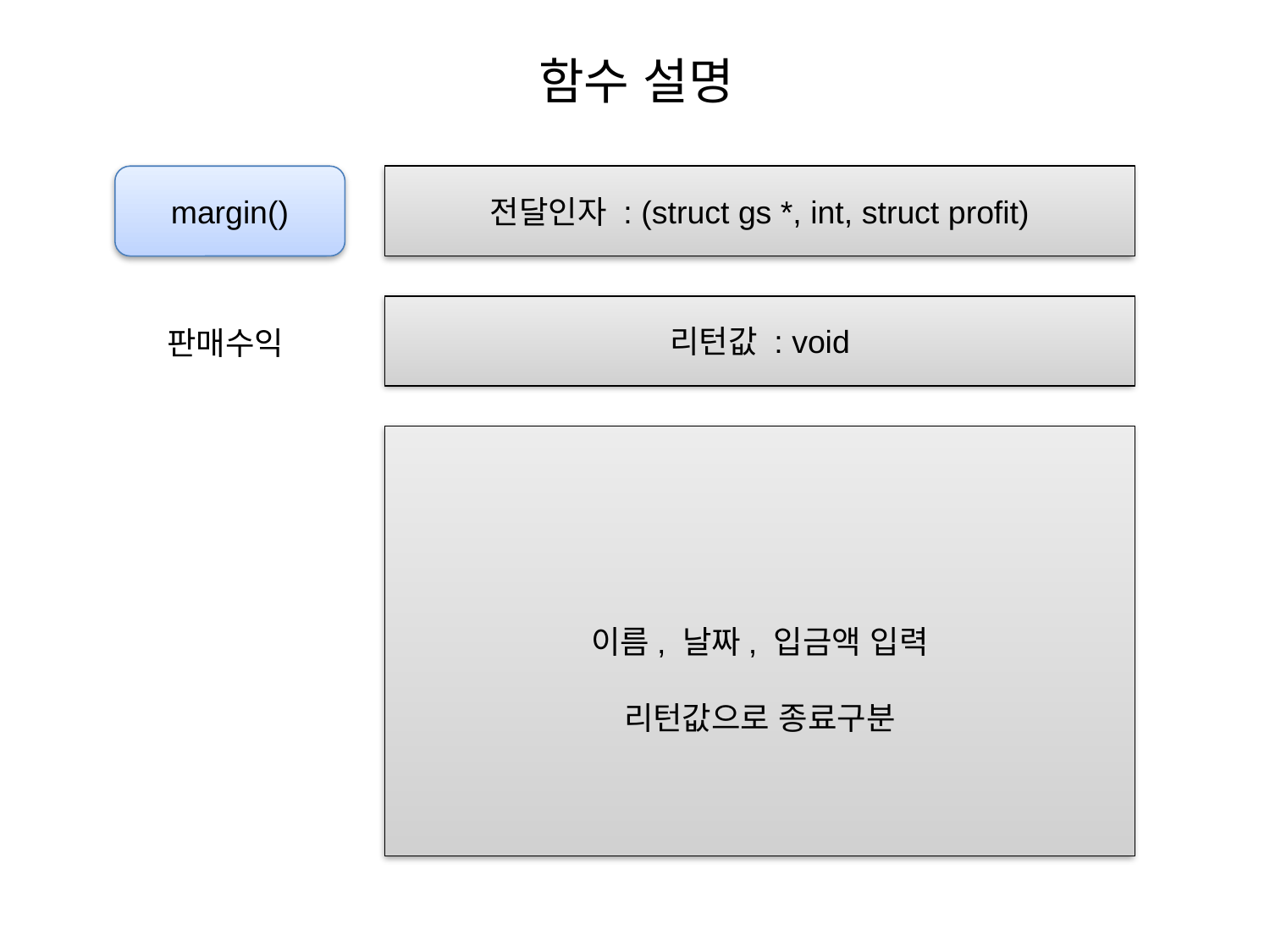

함수 설명
margin()
전달인자 : (struct gs *, int, struct profit)
리턴값 : void
판매수익

이름, 날짜, 입금액 입력

리턴값으로 종료구분